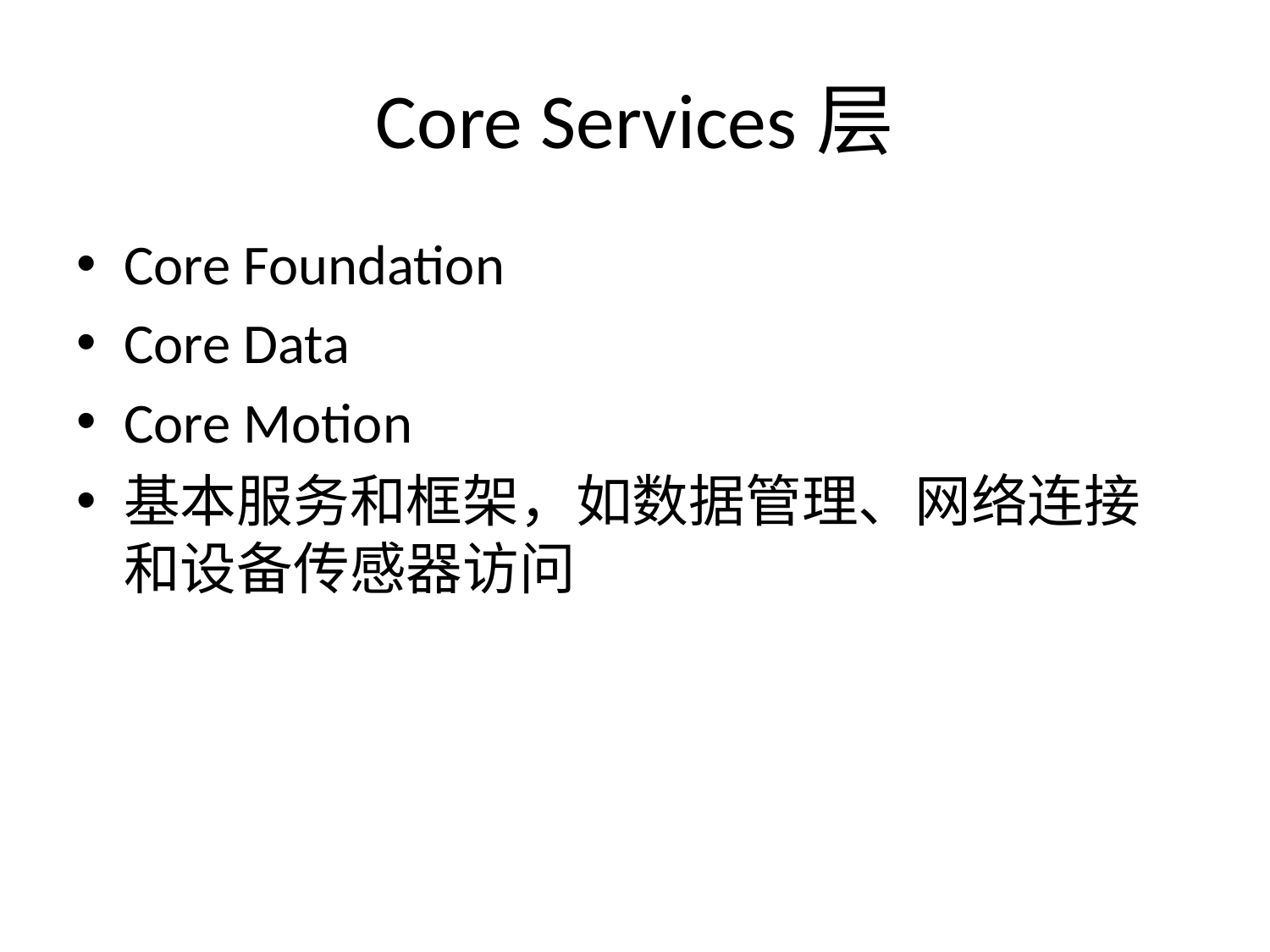

# Core Services层
Core Foundation
Core Data
Core Motion
基本服务和框架，如数据管理、网络连接和设备传感器访问